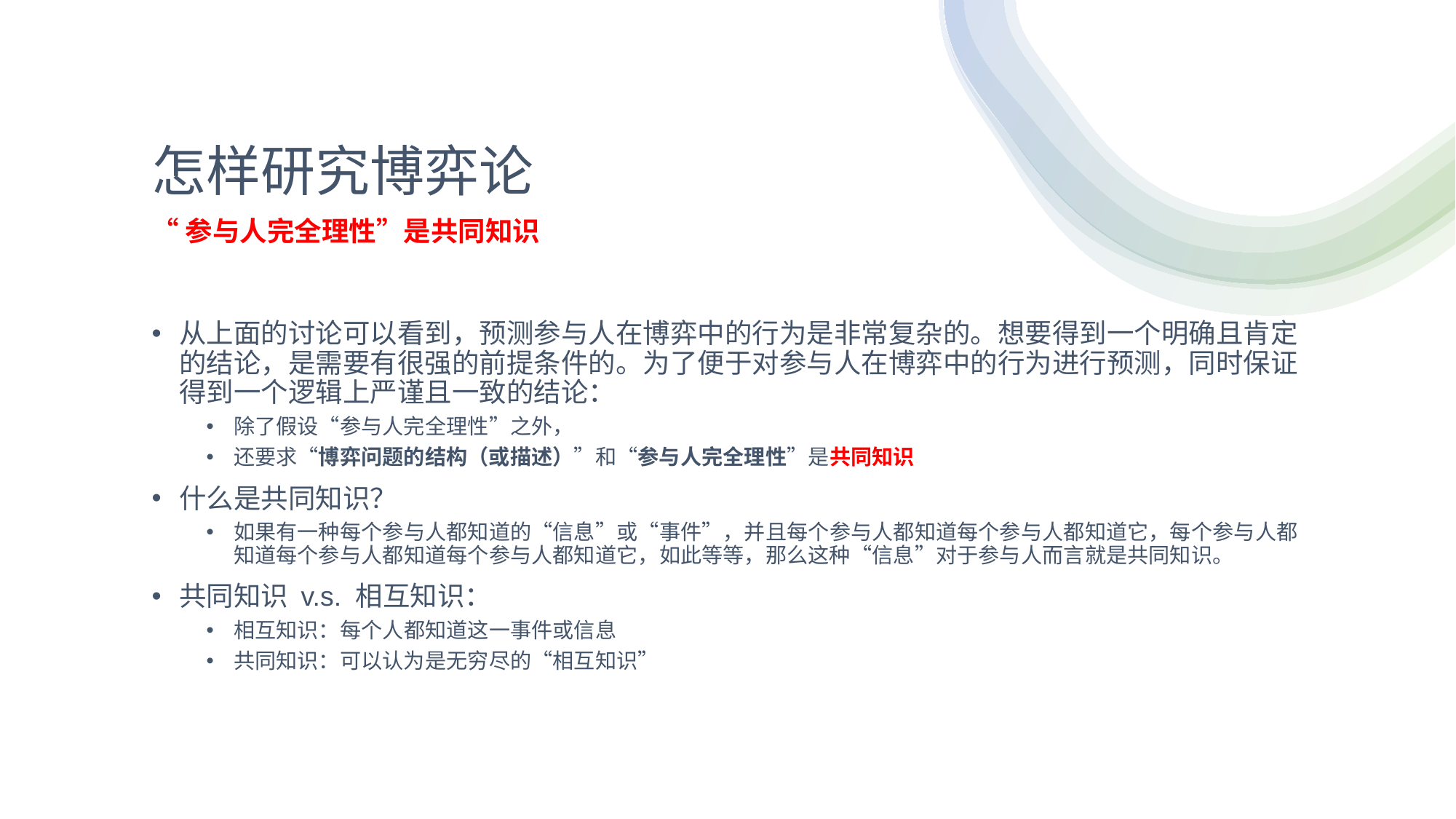

# 怎样研究博弈论
“参与人完全理性”是共同知识
从上面的讨论可以看到，预测参与人在博弈中的行为是非常复杂的。想要得到一个明确且肯定的结论，是需要有很强的前提条件的。为了便于对参与人在博弈中的行为进行预测，同时保证得到一个逻辑上严谨且一致的结论：
除了假设“参与人完全理性”之外，
还要求“博弈问题的结构（或描述）”和“参与人完全理性”是共同知识
什么是共同知识？
如果有一种每个参与人都知道的“信息”或“事件”，并且每个参与人都知道每个参与人都知道它，每个参与人都知道每个参与人都知道每个参与人都知道它，如此等等，那么这种“信息”对于参与人而言就是共同知识。
共同知识 v.s. 相互知识：
相互知识：每个人都知道这一事件或信息
共同知识：可以认为是无穷尽的“相互知识”